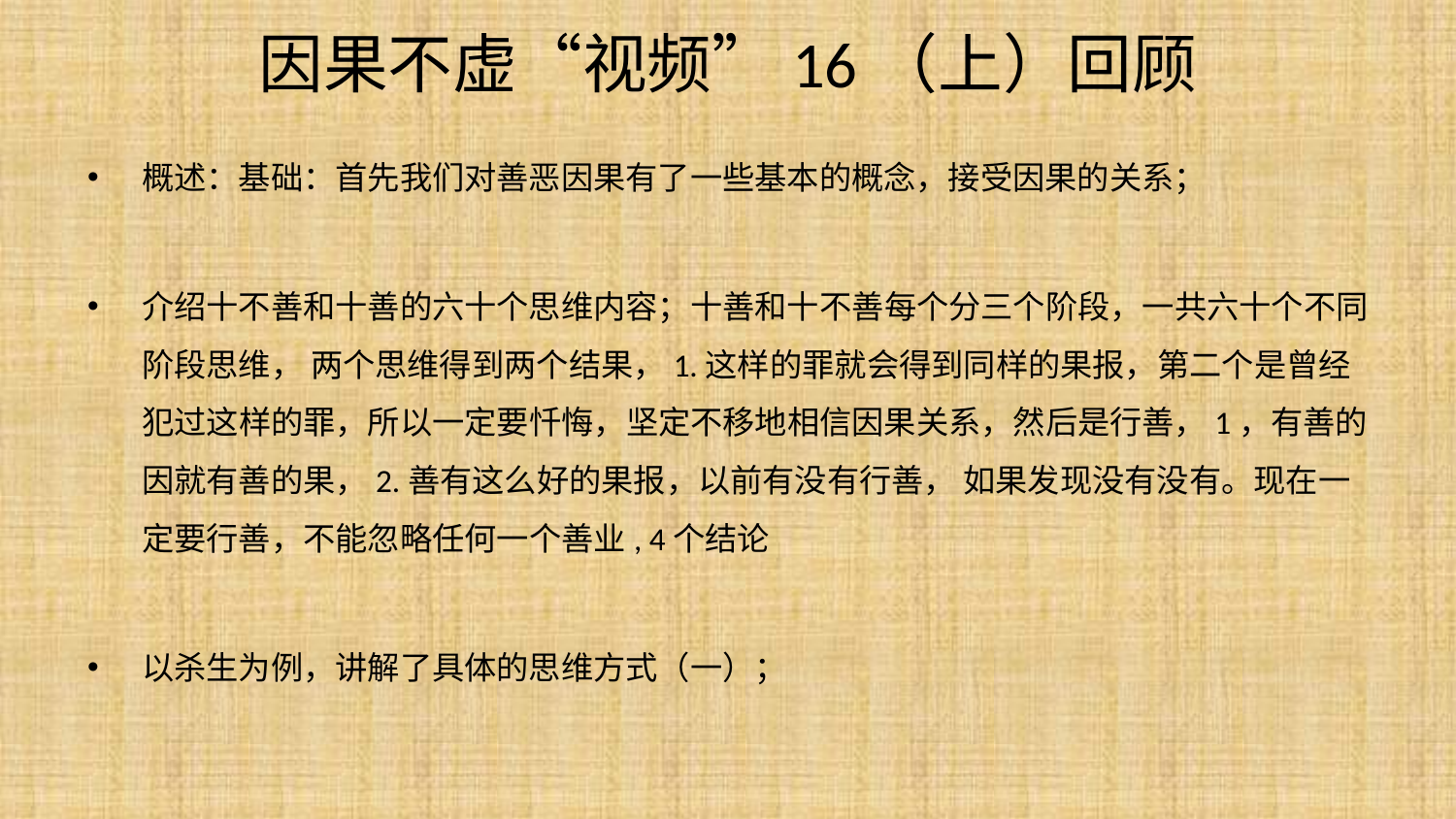

# 因果不虚“视频”16（上）回顾
概述：基础：首先我们对善恶因果有了一些基本的概念，接受因果的关系；

介绍十不善和十善的六十个思维内容；十善和十不善每个分三个阶段，一共六十个不同阶段思维， 两个思维得到两个结果，1.这样的罪就会得到同样的果报，第二个是曾经犯过这样的罪，所以一定要忏悔，坚定不移地相信因果关系，然后是行善，1，有善的因就有善的果，2.善有这么好的果报，以前有没有行善， 如果发现没有没有。现在一定要行善，不能忽略任何一个善业, 4个结论

以杀生为例，讲解了具体的思维方式（一）；